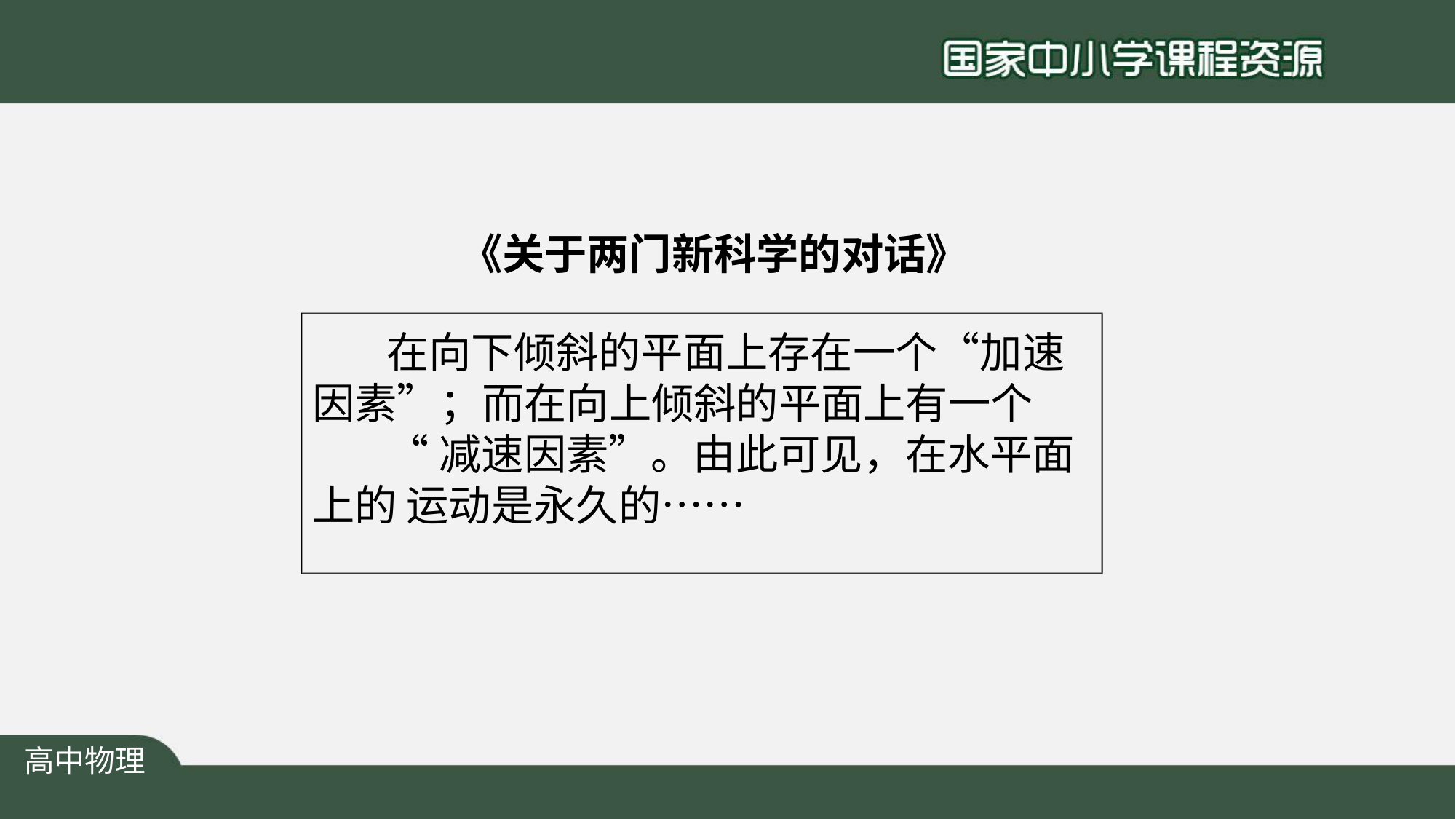

# 《关于两门新科学的对话》

在向下倾斜的平面上存在一个“加速 因素”；而在向上倾斜的平面上有一个
“减速因素”。由此可见，在水平面上的 运动是永久的……
高中物理